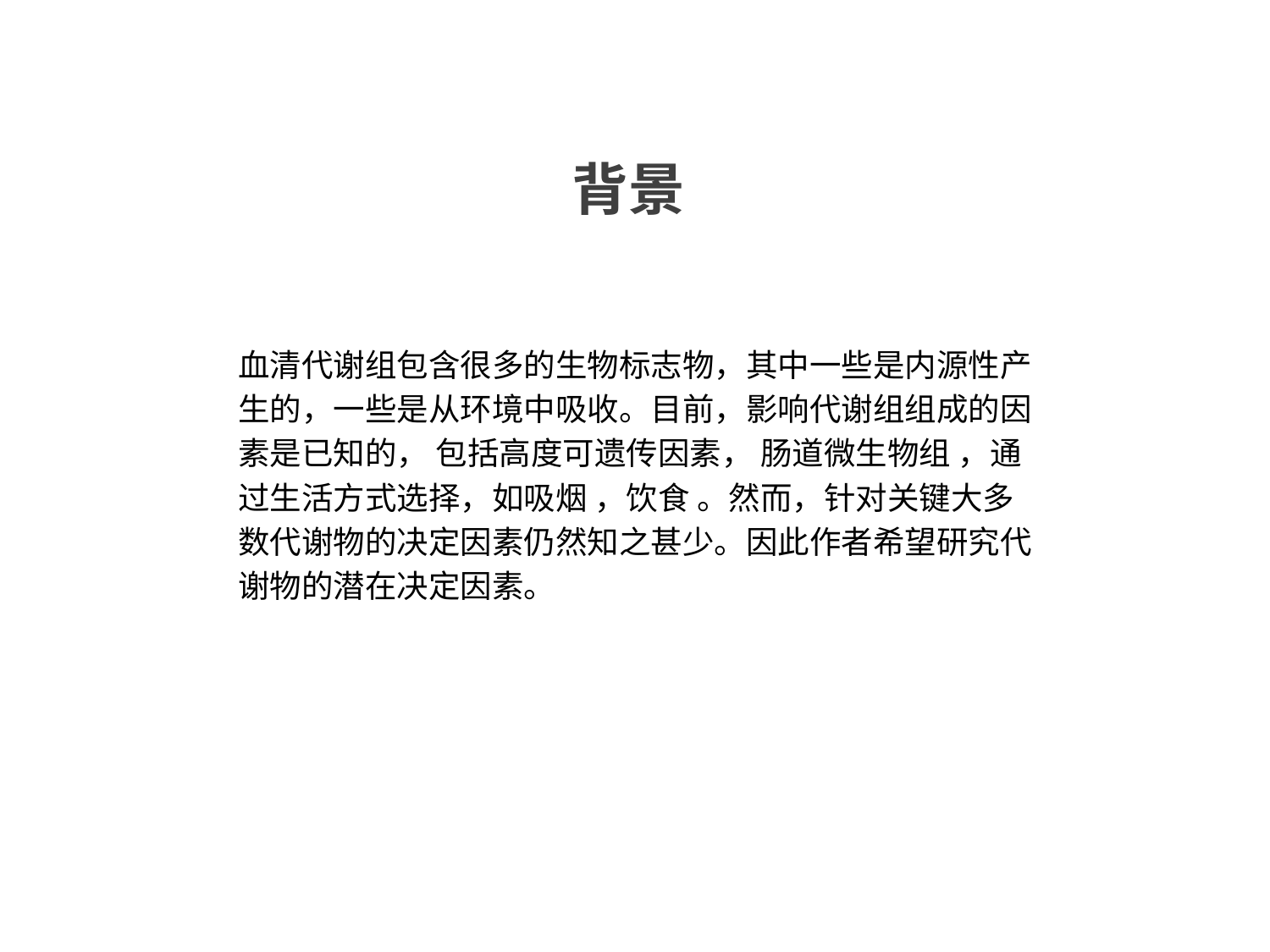

背景
e7d195523061f1c02e66e4f24090f95771f2a25398b4c6a397210DEF3B34B42E7CAE3753A3E55670C5C5B393DCCD8D49F265F3A29442F2D10D421F974AABEA3384308323DA72972389F1817D14B0E600743FE404E944E728C7C05FBDA91ECF8BA9458BB317DAF71F426278CDBF45735D17D9168573546D7149FE2580E692492728B4DA1D5BAC5B914A38CB9177F128D2
血清代谢组包含很多的生物标志物，其中一些是内源性产生的，一些是从环境中吸收。目前，影响代谢组组成的因素是已知的， 包括高度可遗传因素， 肠道微生物组 ，通过生活方式选择，如吸烟 ，饮食 。然而，针对关键大多数代谢物的决定因素仍然知之甚少。因此作者希望研究代谢物的潜在决定因素。